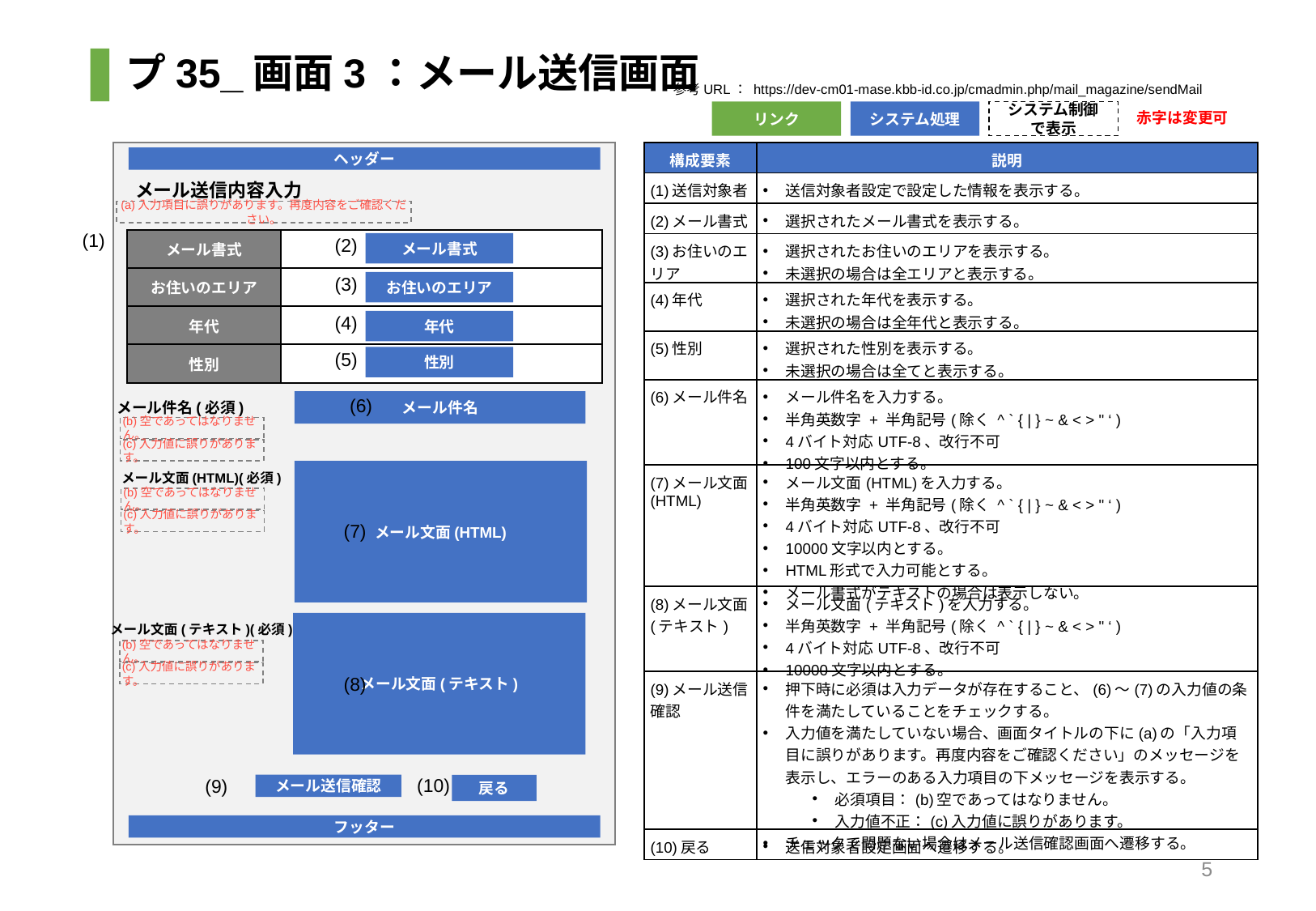

# プ35_画面3：メール送信画面
参考URL： https://dev-cm01-mase.kbb-id.co.jp/cmadmin.php/mail_magazine/sendMail
赤字は変更可
リンク
システム処理
システム制御で表示

| 構成要素 | 説明 |
| --- | --- |
| (1)送信対象者 | 送信対象者設定で設定した情報を表示する。 |
| (2)メール書式 | 選択されたメール書式を表示する。 |
| (3)お住いのエリア | 選択されたお住いのエリアを表示する。 未選択の場合は全エリアと表示する。 |
| (4)年代 | 選択された年代を表示する。 未選択の場合は全年代と表示する。 |
| (5)性別 | 選択された性別を表示する。 未選択の場合は全てと表示する。 |
| (6)メール件名 | メール件名を入力する。 半角英数字 + 半角記号(除く ^ ` { | } ~ & < > " ‘ ) 4バイト対応UTF-8、改行不可 100文字以内とする。 |
| (7)メール文面(HTML) | メール文面(HTML)を入力する。 半角英数字 + 半角記号(除く ^ ` { | } ~ & < > " ‘ ) 4バイト対応UTF-8、改行不可 10000文字以内とする。 HTML形式で入力可能とする。 メール書式がテキストの場合は表示しない。 |
| (8)メール文面(テキスト) | メール文面(テキスト)を入力する。 半角英数字 + 半角記号(除く ^ ` { | } ~ & < > " ‘ ) 4バイト対応UTF-8、改行不可 10000文字以内とする。 |
| (9)メール送信確認 | 押下時に必須は入力データが存在すること、(6)〜(7)の入力値の条件を満たしていることをチェックする。 入力値を満たしていない場合、画面タイトルの下に(a)の「入力項目に誤りがあります。再度内容をご確認ください」のメッセージを表示し、エラーのある入力項目の下メッセージを表示する。 必須項目：(b)空であってはなりません。 入力値不正：(c)入力値に誤りがあります。 チェックで問題ない場合はメール送信確認画面へ遷移する。 |
| (10)戻る | 送信対象者設定画面へ遷移する。 |
ヘッダー
メール送信内容入力
(a)入力項目に誤りがあります。再度内容をご確認ください。
(1)
(2)
| メール書式 |  |
| --- | --- |
| お住いのエリア |  |
| 年代 |  |
| 性別 |  |
メール書式
(3)
お住いのエリア
(4)
年代
(5)
性別
(6)
メール件名
メール件名(必須)
(b)空であってはなりません。
(c)入力値に誤りがあります。
メール文面(HTML)
メール文面(HTML)(必須)
(b)空であってはなりません。
(c)入力値に誤りがあります。
(7)
メール文面(テキスト)
メール文面(テキスト)(必須)
(b)空であってはなりません。
(c)入力値に誤りがあります。
(8)
(10)
(9)
メール送信確認
戻る
フッター
5